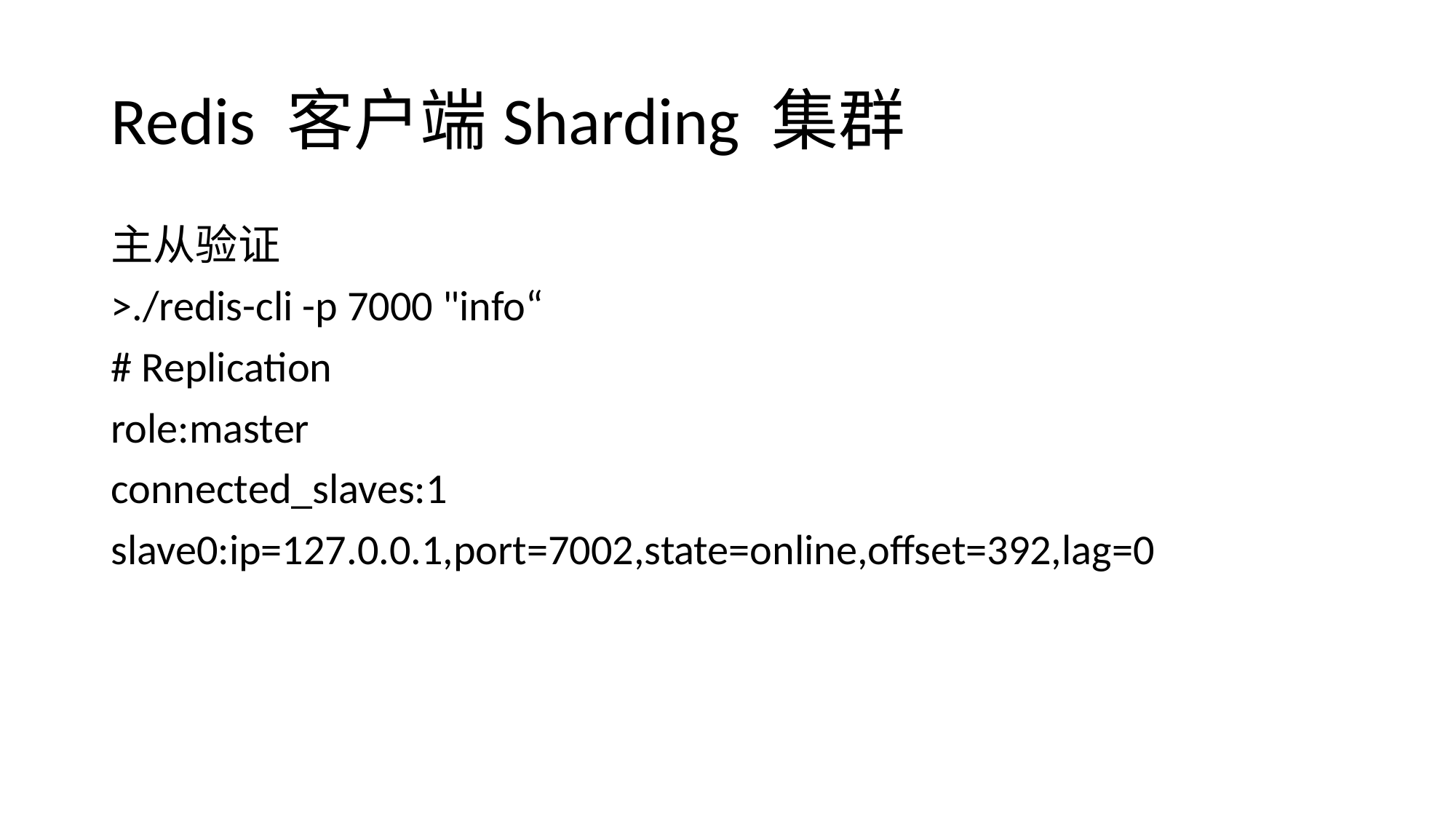

# Redis 客户端Sharding 集群
主从验证
>./redis-cli -p 7000 "info“
# Replication
role:master
connected_slaves:1
slave0:ip=127.0.0.1,port=7002,state=online,offset=392,lag=0